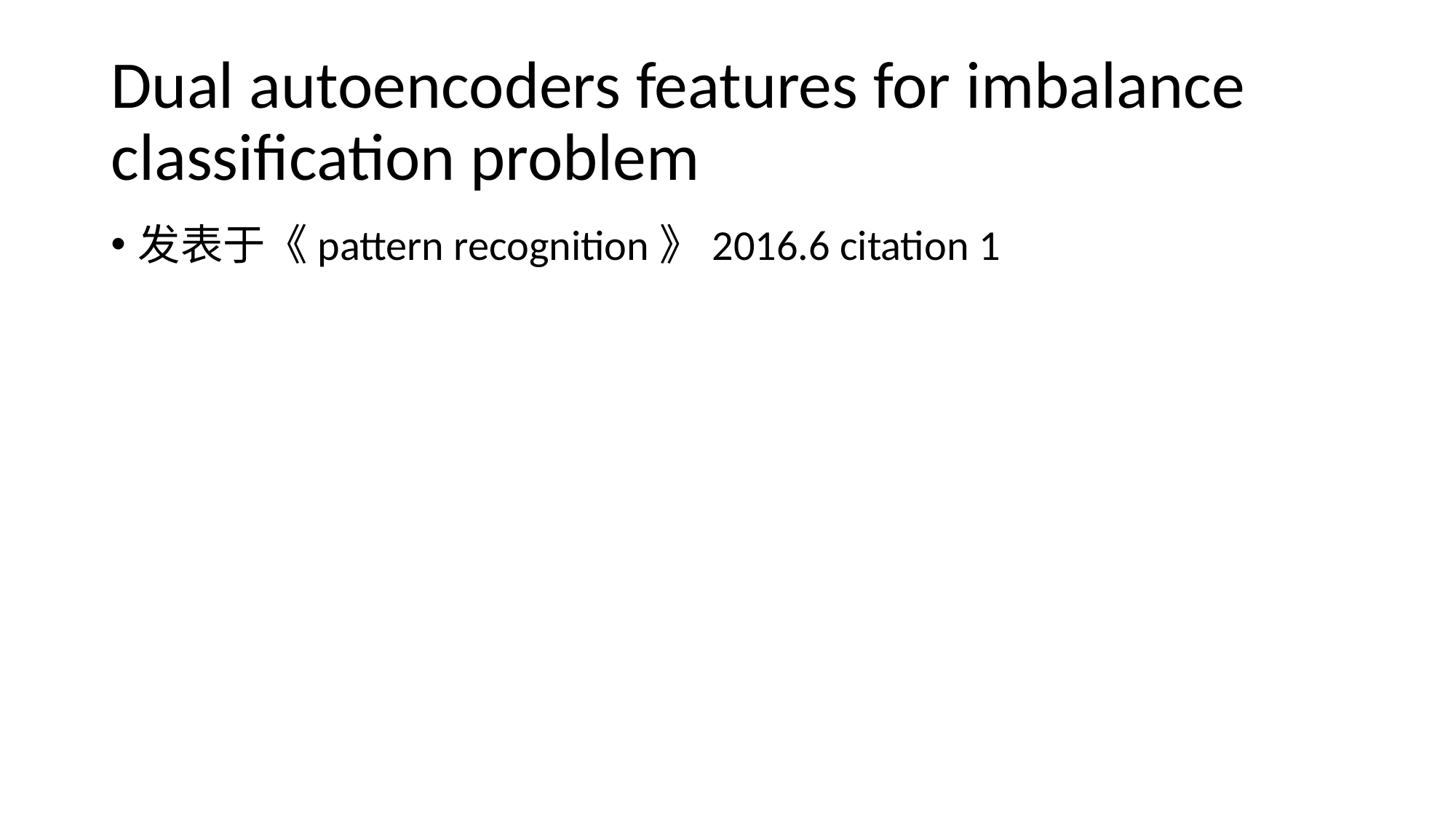

# Dual autoencoders features for imbalance classification problem
发表于《pattern recognition》2016.6 citation 1